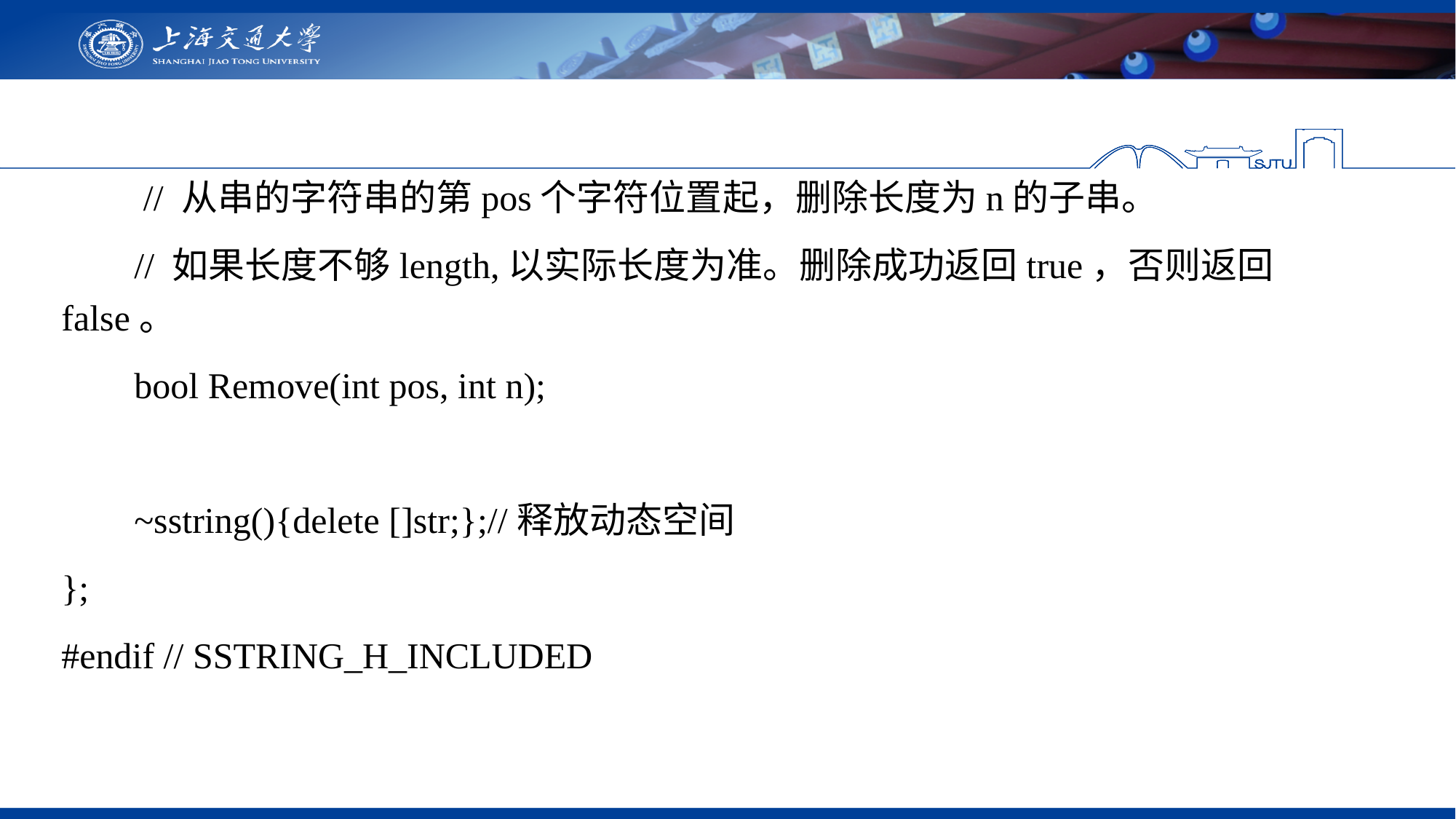

// 从串的字符串的第pos个字符位置起，删除长度为n的子串。
        // 如果长度不够length,以实际长度为准。删除成功返回true，否则返回false。
        bool Remove(int pos, int n);

        ~sstring(){delete []str;};//释放动态空间
};
#endif // SSTRING_H_INCLUDED